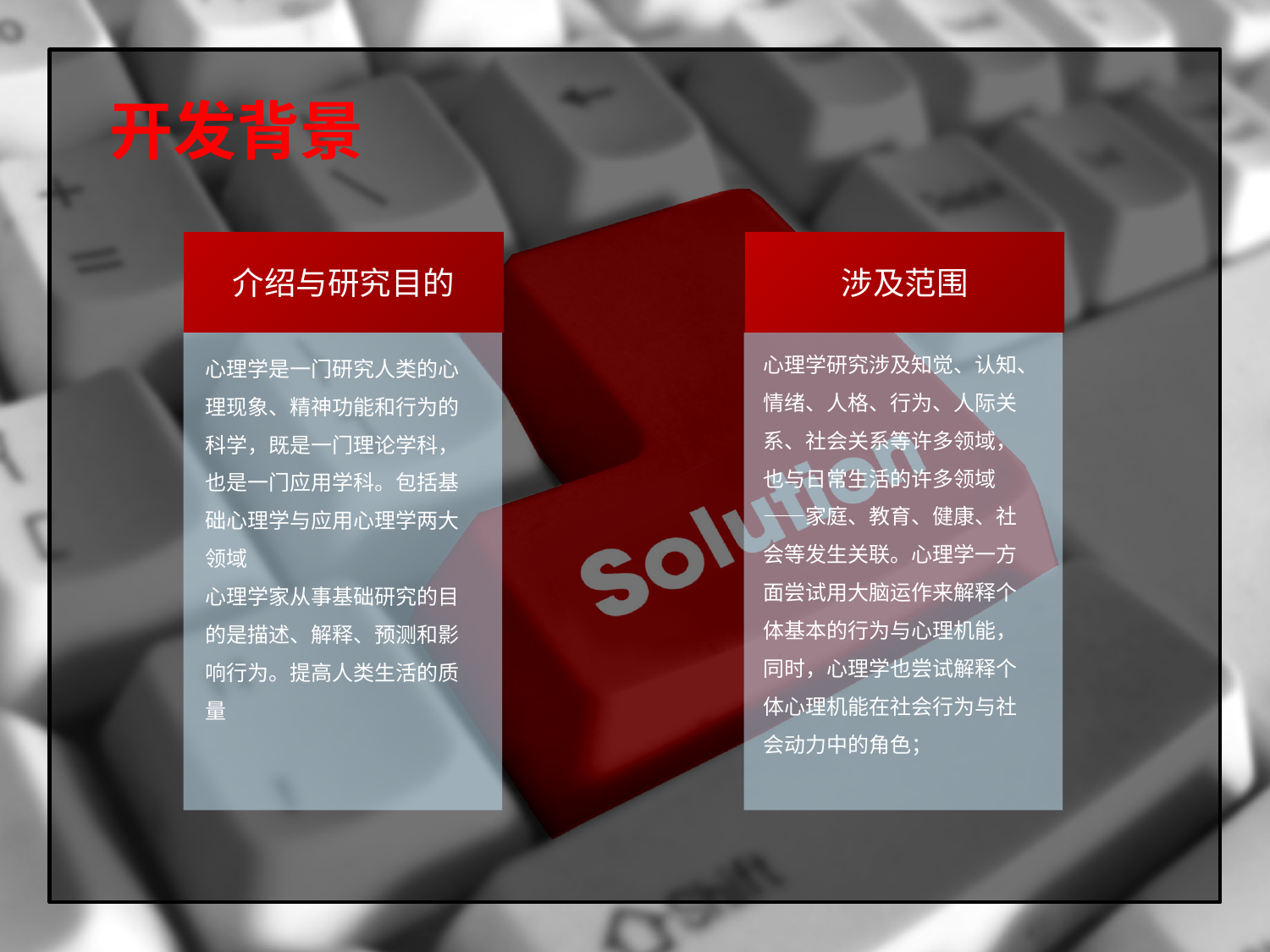

# 开发背景
介绍与研究目的
涉及范围

心理学研究涉及知觉、认知、情绪、人格、行为、人际关系、社会关系等许多领域，也与日常生活的许多领域——家庭、教育、健康、社会等发生关联。心理学一方面尝试用大脑运作来解释个体基本的行为与心理机能，同时，心理学也尝试解释个体心理机能在社会行为与社会动力中的角色；

心理学是一门研究人类的心理现象、精神功能和行为的科学，既是一门理论学科，也是一门应用学科。包括基础心理学与应用心理学两大领域
心理学家从事基础研究的目的是描述、解释、预测和影响行为。提高人类生活的质量